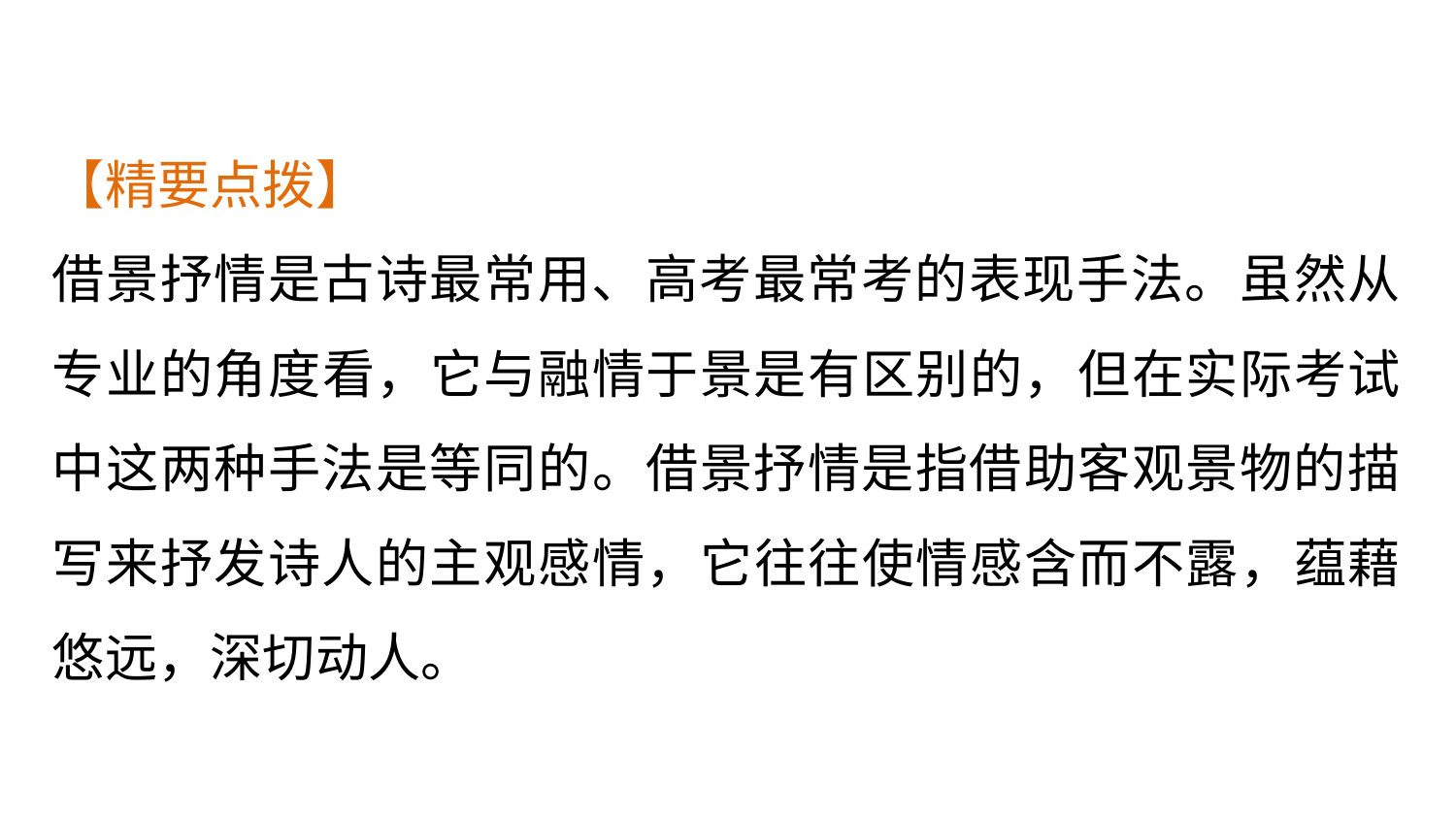

【精要点拨】
借景抒情是古诗最常用、高考最常考的表现手法。虽然从专业的角度看，它与融情于景是有区别的，但在实际考试中这两种手法是等同的。借景抒情是指借助客观景物的描写来抒发诗人的主观感情，它往往使情感含而不露，蕴藉悠远，深切动人。